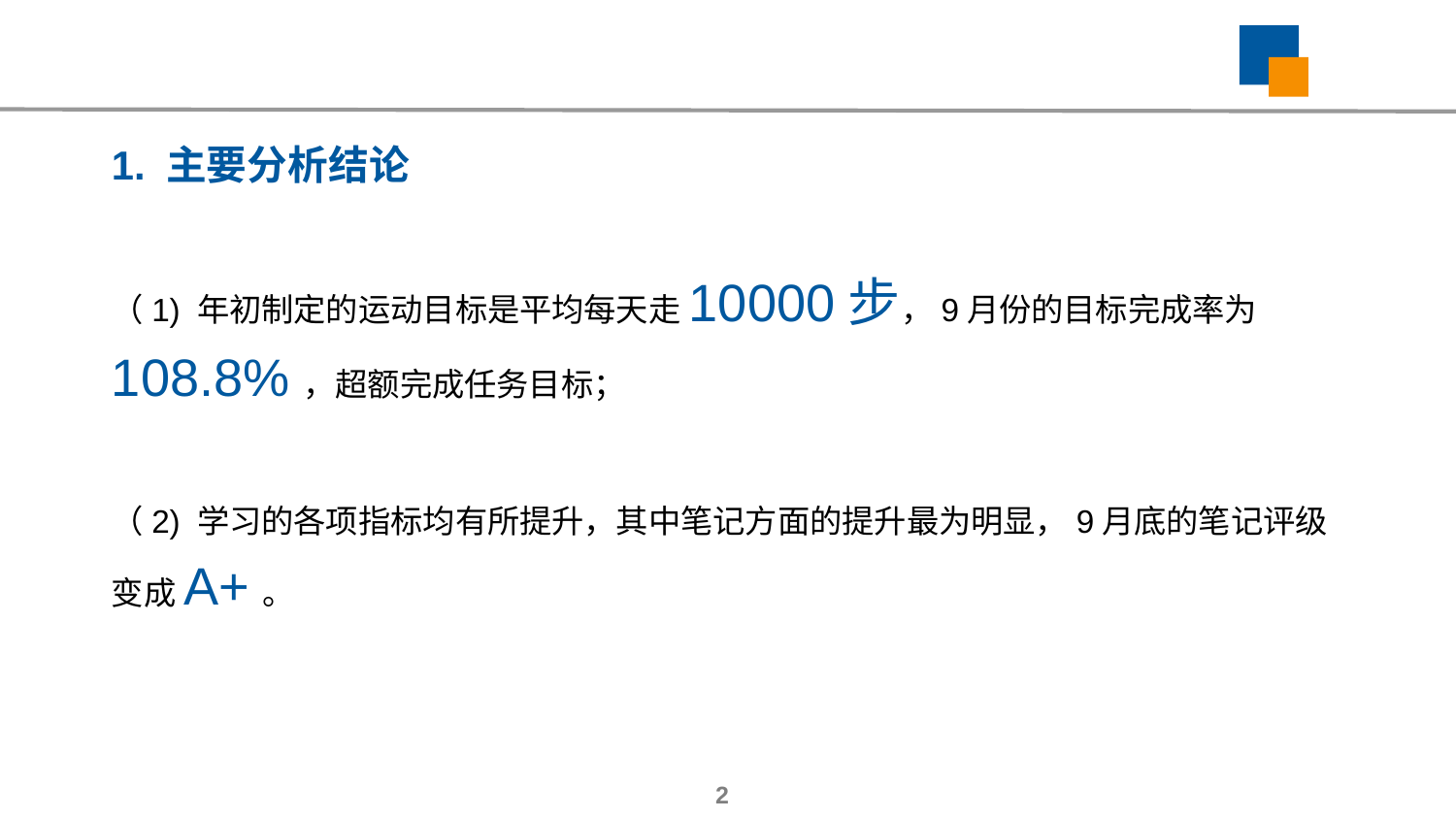

1. 主要分析结论
（1) 年初制定的运动目标是平均每天走10000步，9月份的目标完成率为108.8%，超额完成任务目标；

（2) 学习的各项指标均有所提升，其中笔记方面的提升最为明显，9月底的笔记评级变成A+。